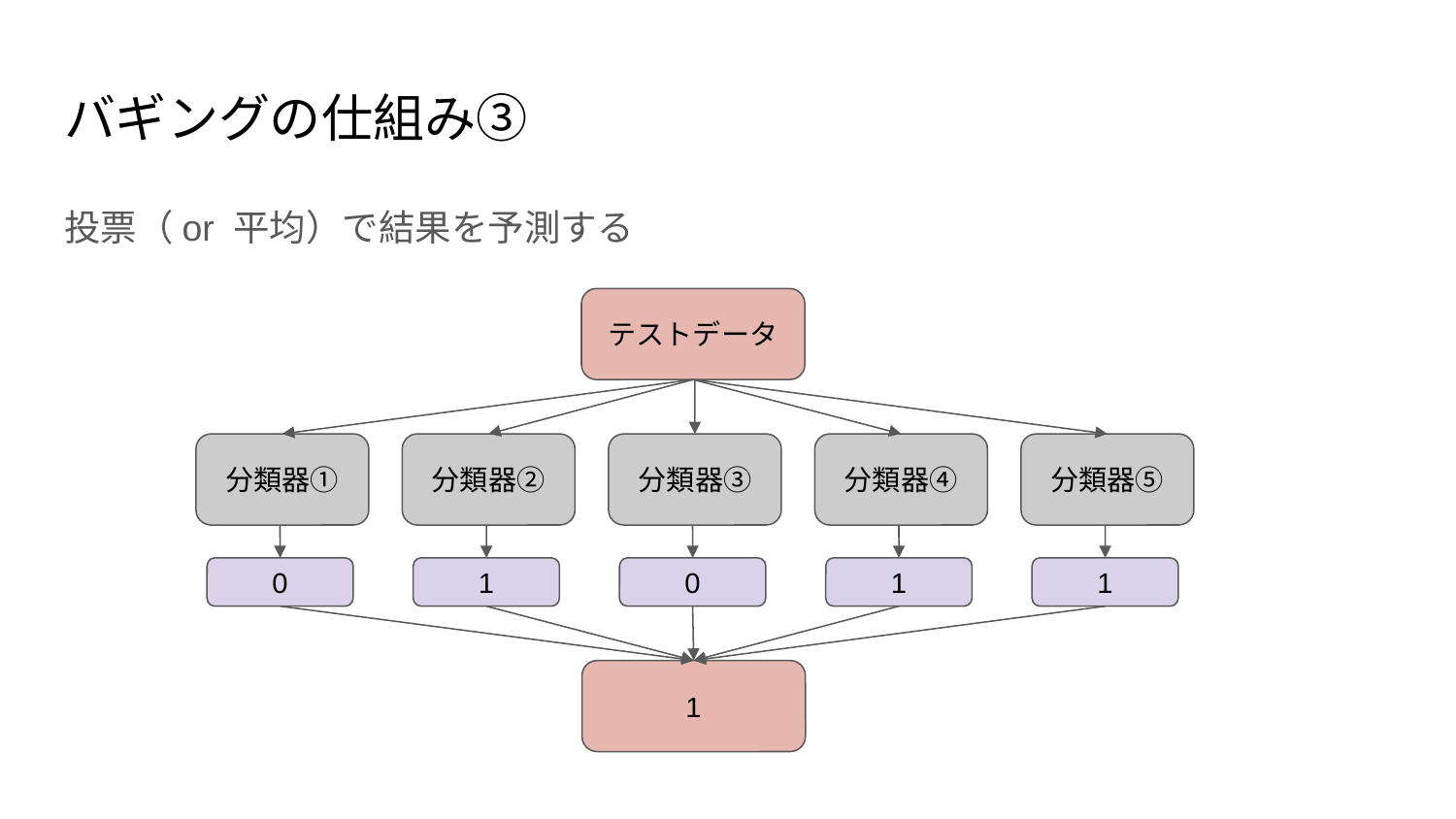

# バギングの仕組み③
投票（or 平均）で結果を予測する
テストデータ
分類器①
0
分類器②
1
分類器③
0
分類器④
1
分類器⑤
1
1